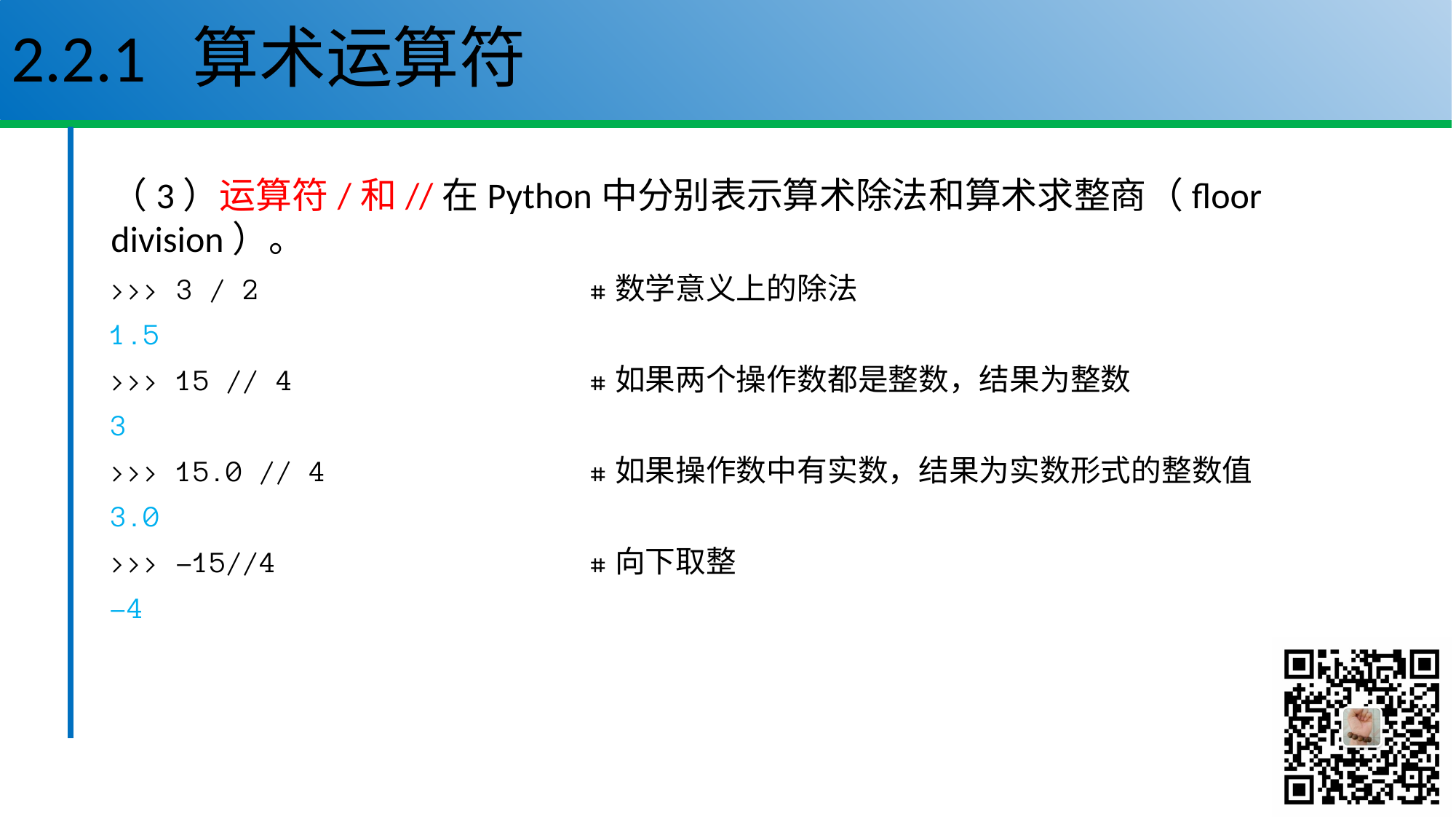

# 2.2.1  算术运算符
（3）运算符/和//在Python中分别表示算术除法和算术求整商（floor division）。
>>> 3 / 2                    #数学意义上的除法
1.5
>>> 15 // 4                  #如果两个操作数都是整数，结果为整数
3
>>> 15.0 // 4                #如果操作数中有实数，结果为实数形式的整数值
3.0
>>> -15//4                   #向下取整
-4
27